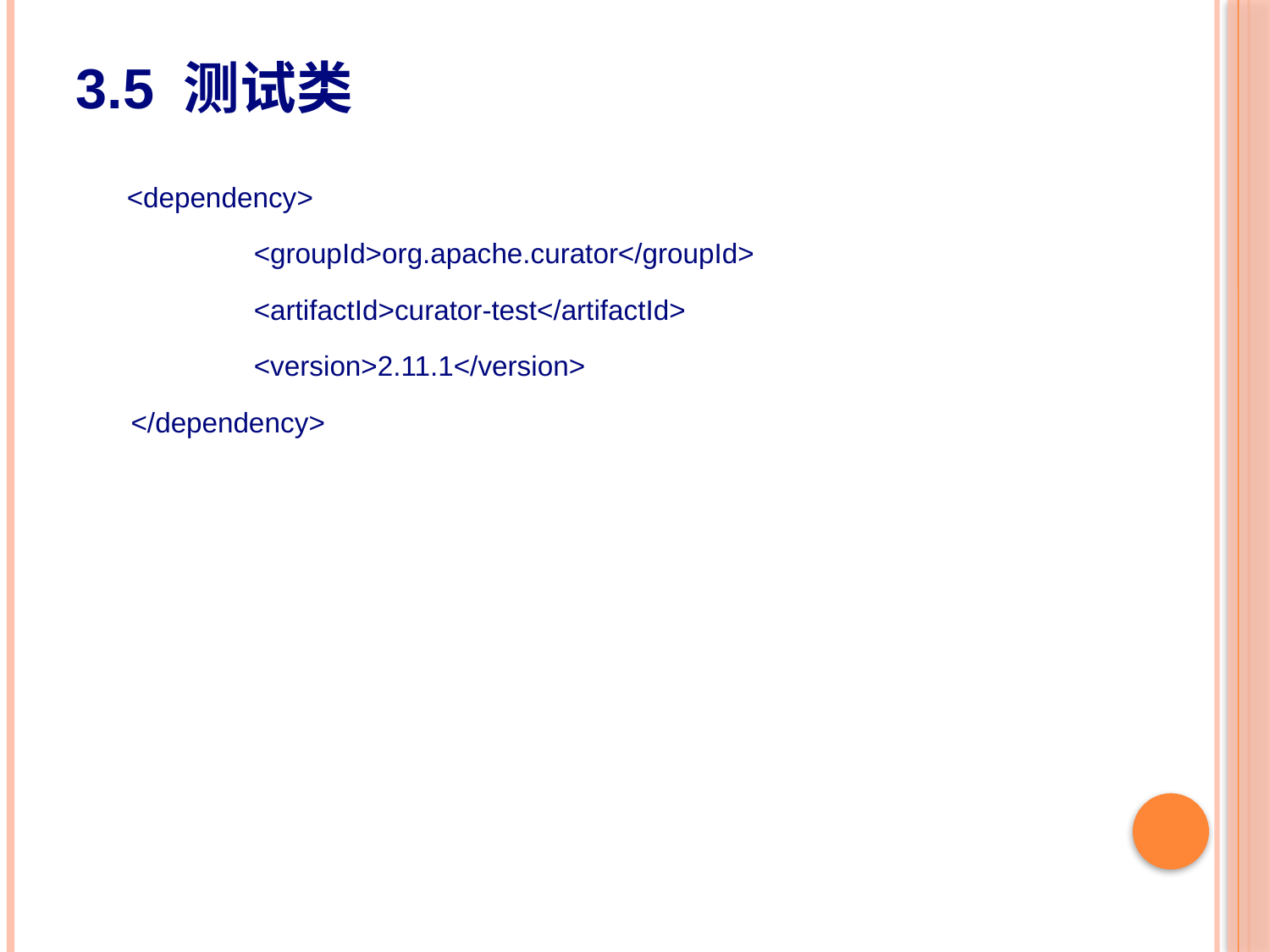

# 3.5 测试类
<dependency>
	<groupId>org.apache.curator</groupId>
	<artifactId>curator-test</artifactId>
	<version>2.11.1</version>
       </dependency>